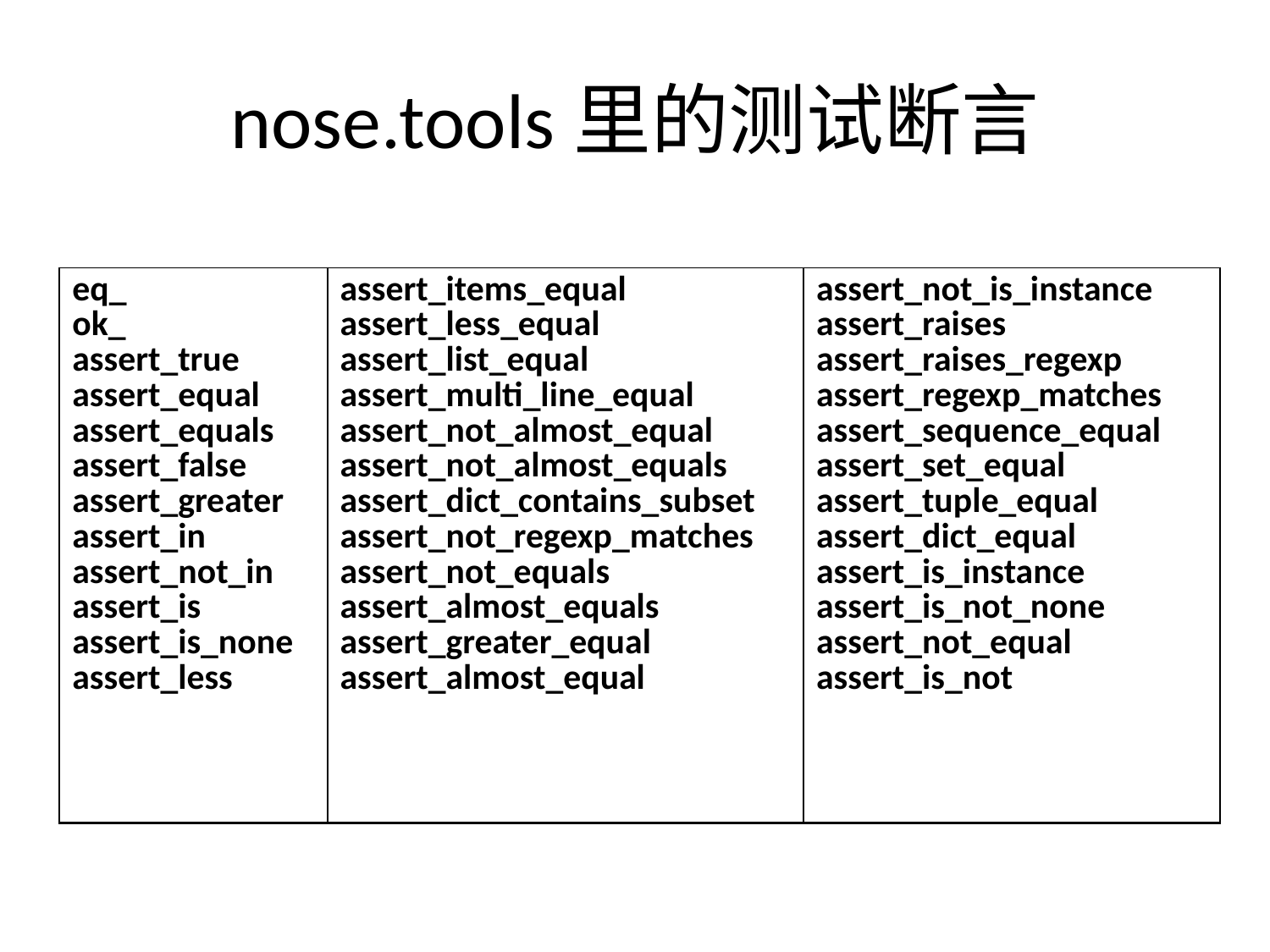

# nose.tools里的测试断言
| eq\_ ok\_ assert\_true assert\_equal assert\_equals assert\_false assert\_greater assert\_in assert\_not\_in assert\_is assert\_is\_none assert\_less | assert\_items\_equal assert\_less\_equal assert\_list\_equal assert\_multi\_line\_equal assert\_not\_almost\_equal assert\_not\_almost\_equals assert\_dict\_contains\_subset assert\_not\_regexp\_matches assert\_not\_equals assert\_almost\_equals assert\_greater\_equal assert\_almost\_equal | assert\_not\_is\_instance assert\_raises assert\_raises\_regexp assert\_regexp\_matches assert\_sequence\_equal assert\_set\_equal assert\_tuple\_equal assert\_dict\_equal assert\_is\_instance assert\_is\_not\_none assert\_not\_equal assert\_is\_not |
| --- | --- | --- |